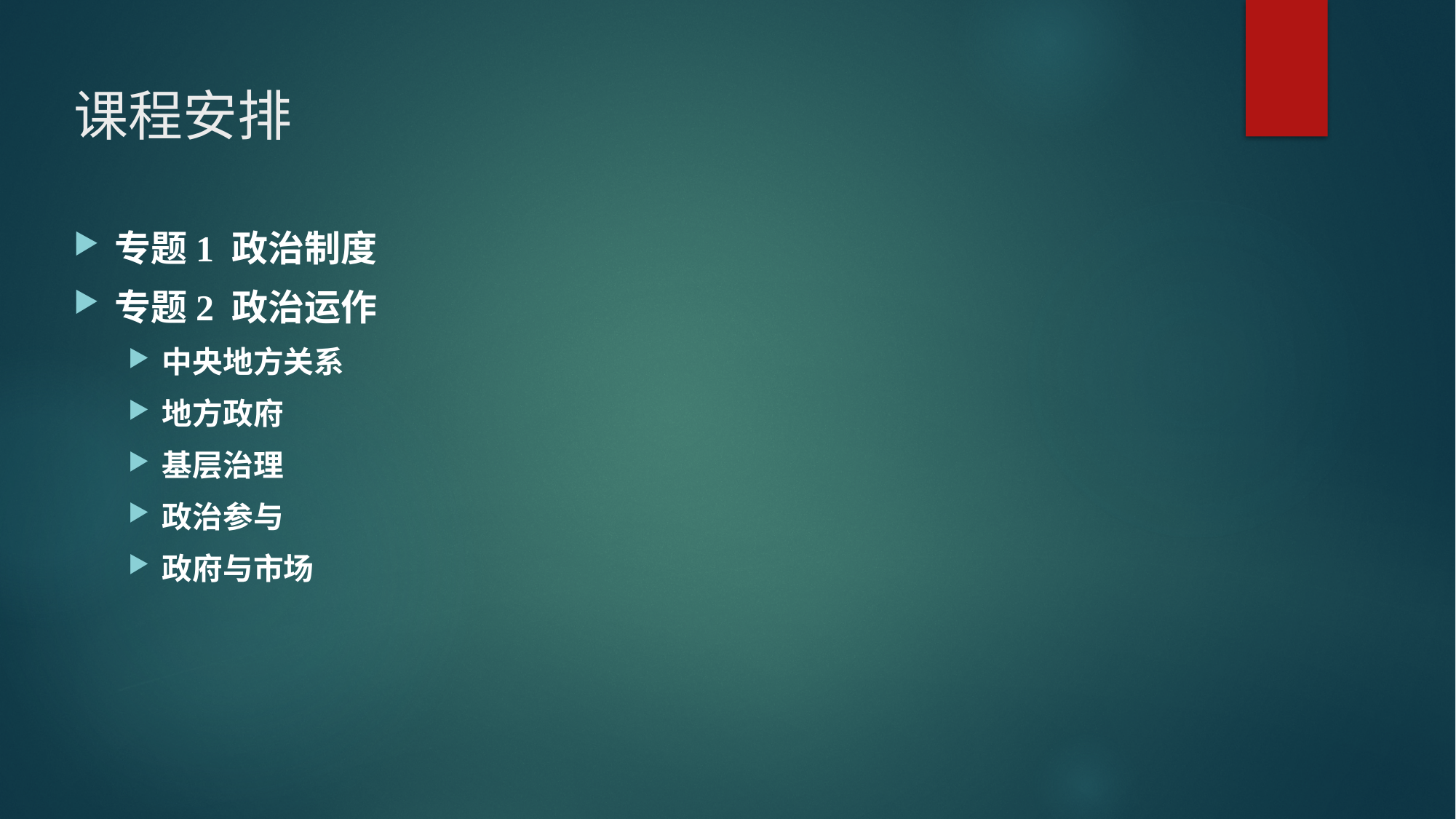

# 课程安排
专题1 政治制度
专题2 政治运作
中央地方关系
地方政府
基层治理
政治参与
政府与市场